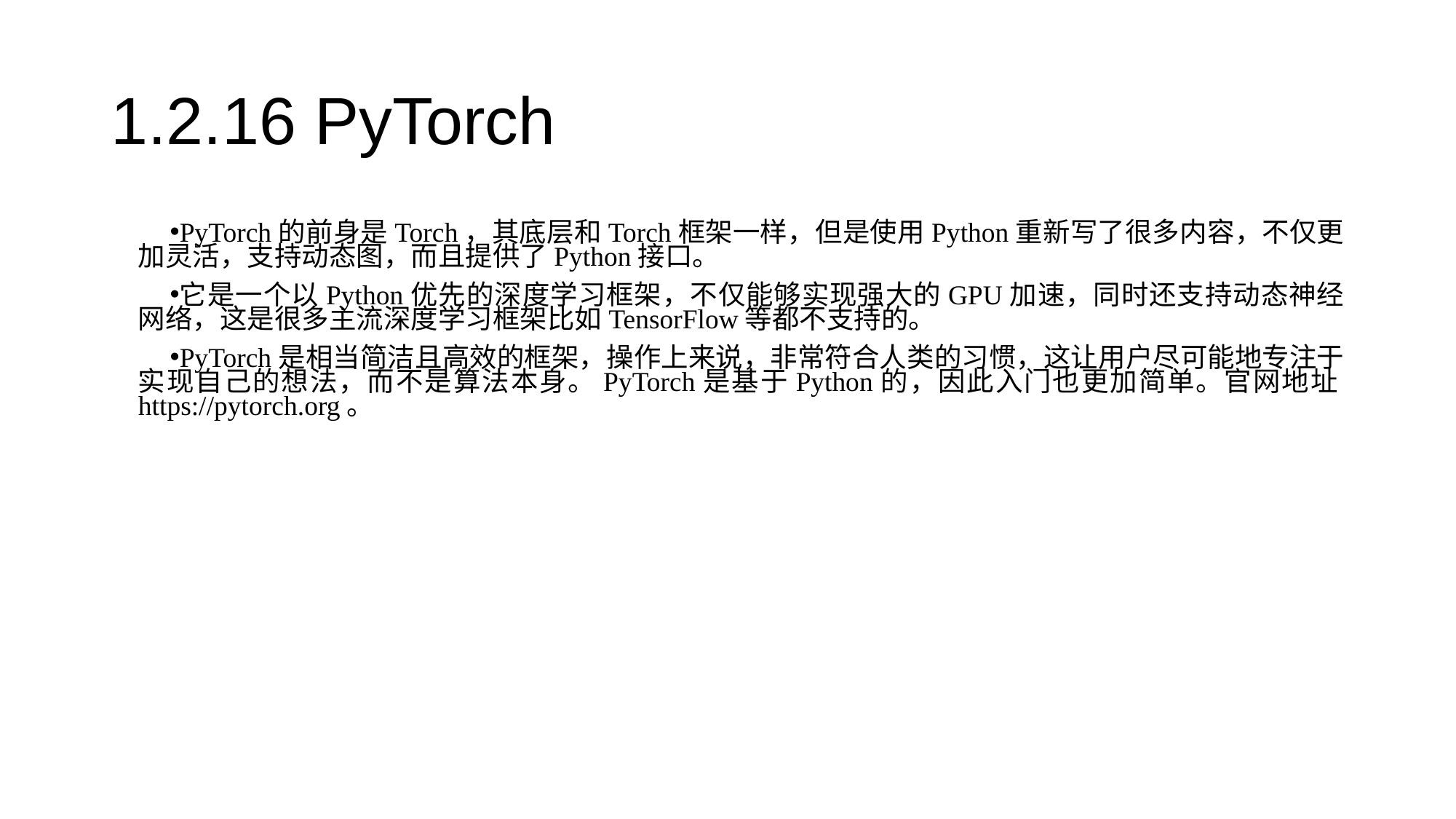

# 1.2.16 PyTorch
PyTorch的前身是Torch，其底层和Torch框架一样，但是使用Python重新写了很多内容，不仅更加灵活，支持动态图，而且提供了Python接口。
它是一个以Python优先的深度学习框架，不仅能够实现强大的GPU加速，同时还支持动态神经网络，这是很多主流深度学习框架比如TensorFlow等都不支持的。
PyTorch是相当简洁且高效的框架，操作上来说，非常符合人类的习惯，这让用户尽可能地专注于实现自己的想法，而不是算法本身。PyTorch是基于Python的，因此入门也更加简单。官网地址https://pytorch.org。